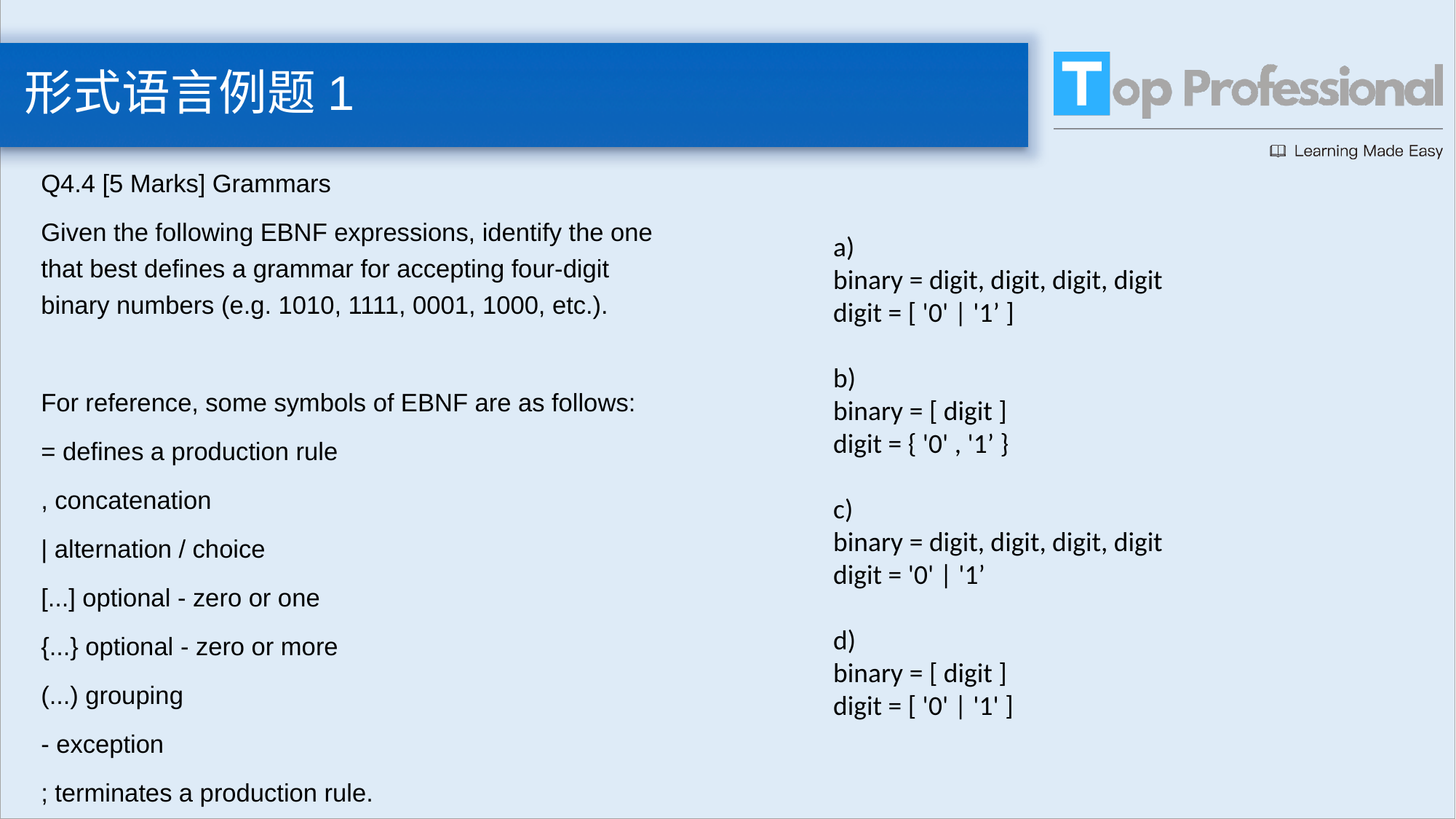

# 形式语言例题1
Q4.4 [5 Marks] Grammars
Given the following EBNF expressions, identify the one that best defines a grammar for accepting four-digit binary numbers (e.g. 1010, 1111, 0001, 1000, etc.).

For reference, some symbols of EBNF are as follows:
= defines a production rule
, concatenation
| alternation / choice
[...] optional - zero or one
{...} optional - zero or more
(...) grouping
- exception
; terminates a production rule.
a)
binary = digit, digit, digit, digit
digit = [ '0' | '1’ ]

b)
binary = [ digit ]
digit = { '0' , '1’ }

c)
binary = digit, digit, digit, digit
digit = '0' | '1’

d)
binary = [ digit ]
digit = [ '0' | '1' ]